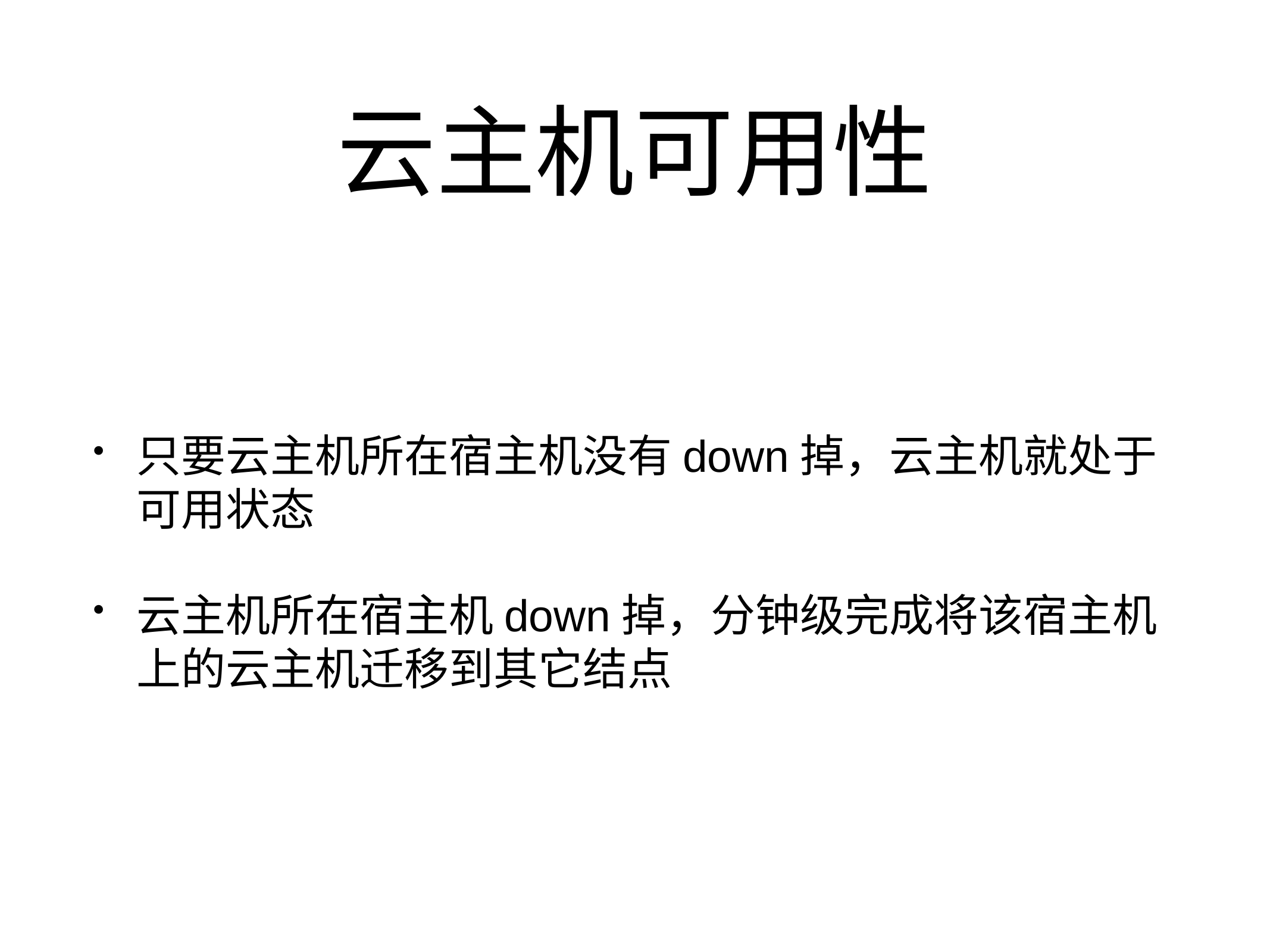

# 云主机可用性
只要云主机所在宿主机没有down掉，云主机就处于可用状态
云主机所在宿主机down掉，分钟级完成将该宿主机上的云主机迁移到其它结点